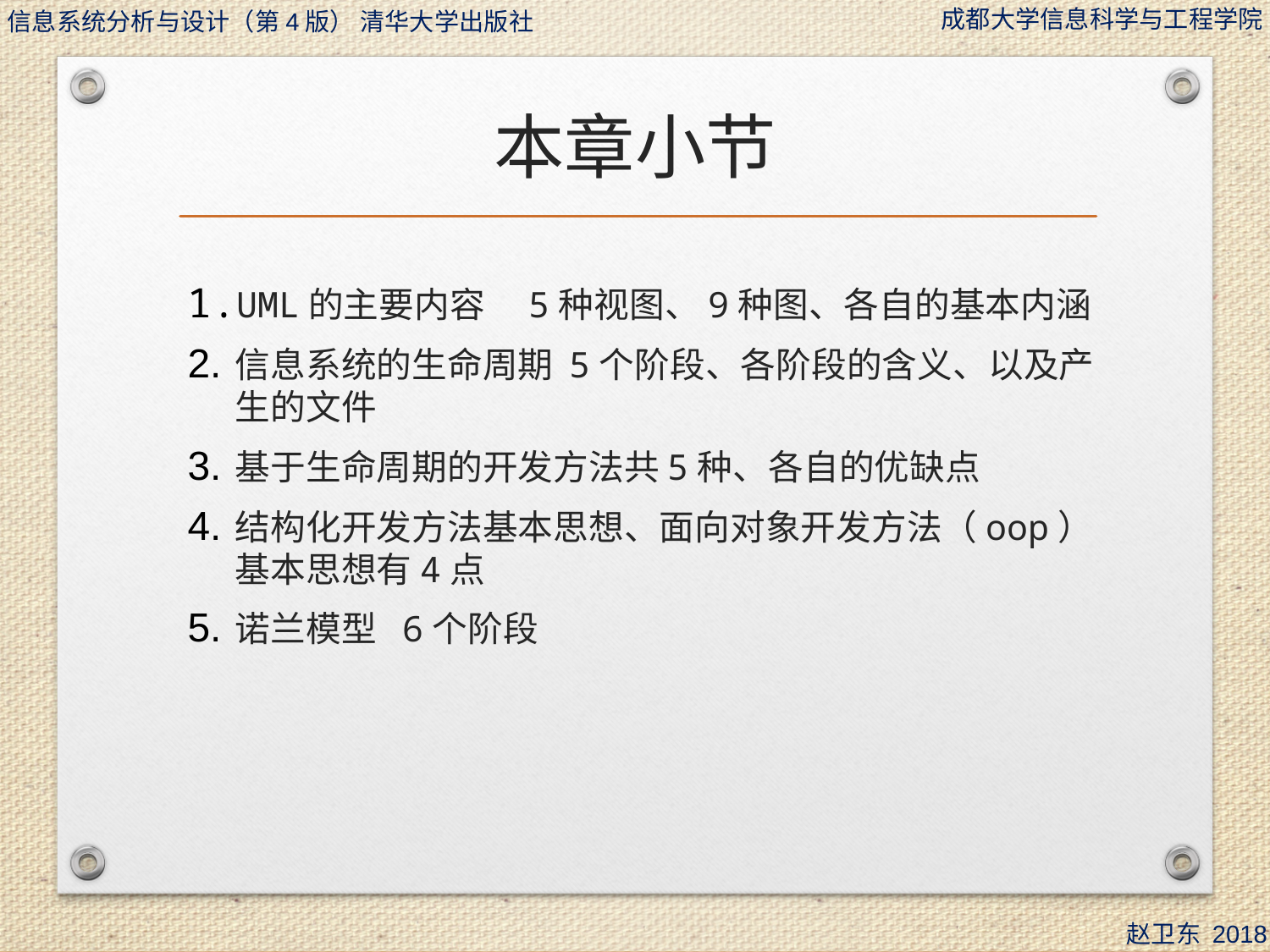

# 本章小节
UML的主要内容  5种视图、9种图、各自的基本内涵
信息系统的生命周期 5个阶段、各阶段的含义、以及产生的文件
基于生命周期的开发方法共5种、各自的优缺点
结构化开发方法基本思想、面向对象开发方法（oop）基本思想有4点
诺兰模型 6个阶段